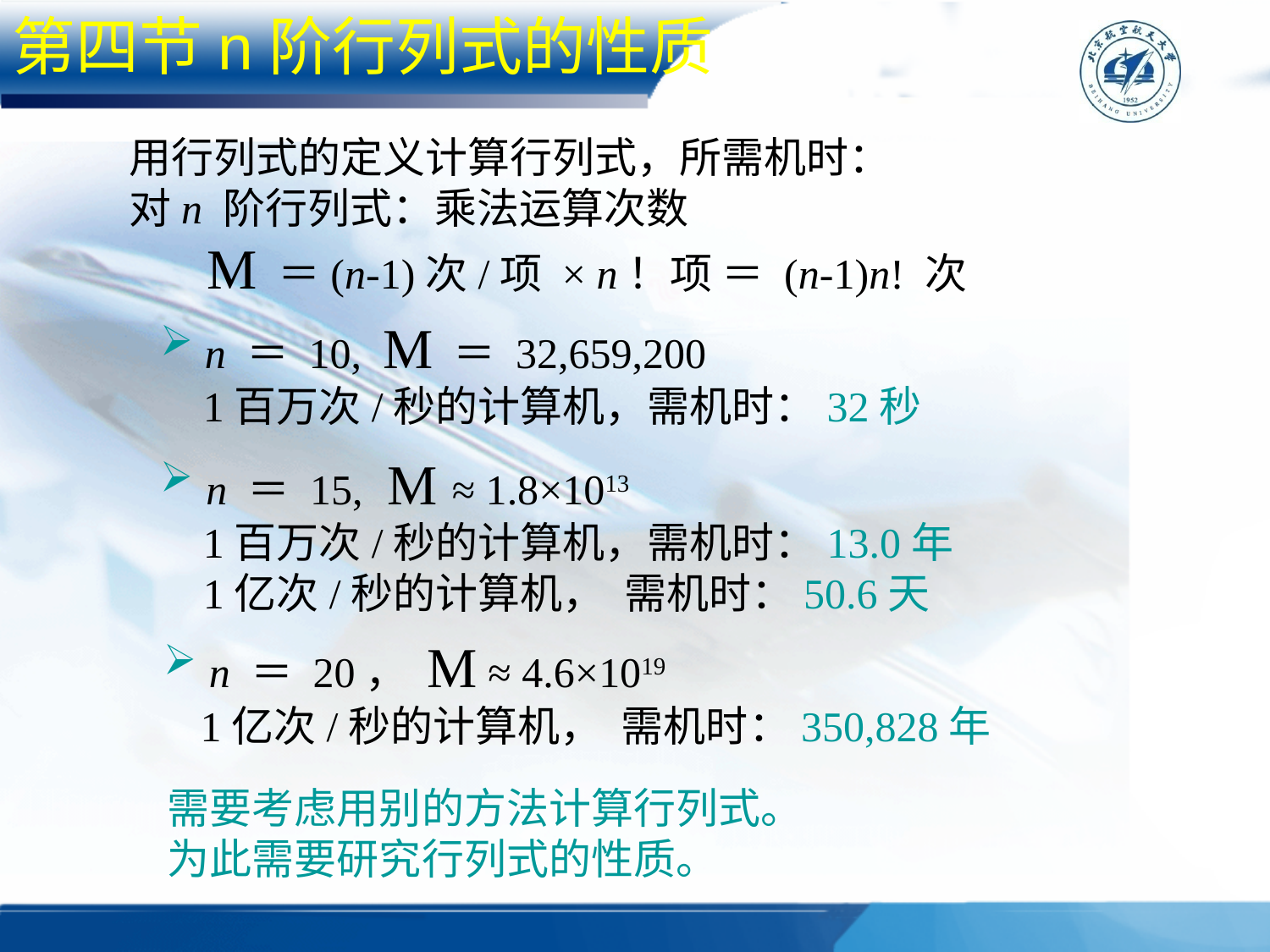

第四节n阶行列式的性质
用行列式的定义计算行列式，所需机时：
对n 阶行列式：乘法运算次数
     M ＝(n-1)次/项 × n！项 ＝ (n-1)n! 次
 n ＝ 10,  M ＝ 32,659,200
    1百万次/秒的计算机，需机时：32秒
 n ＝ 15,  M ≈ 1.8×1013
    1百万次/秒的计算机，需机时：13.0年
    1亿次/秒的计算机，  需机时：50.6天
 n ＝ 20， M ≈ 4.6×1019
      1亿次/秒的计算机，  需机时：350,828年
需要考虑用别的方法计算行列式。
为此需要研究行列式的性质。